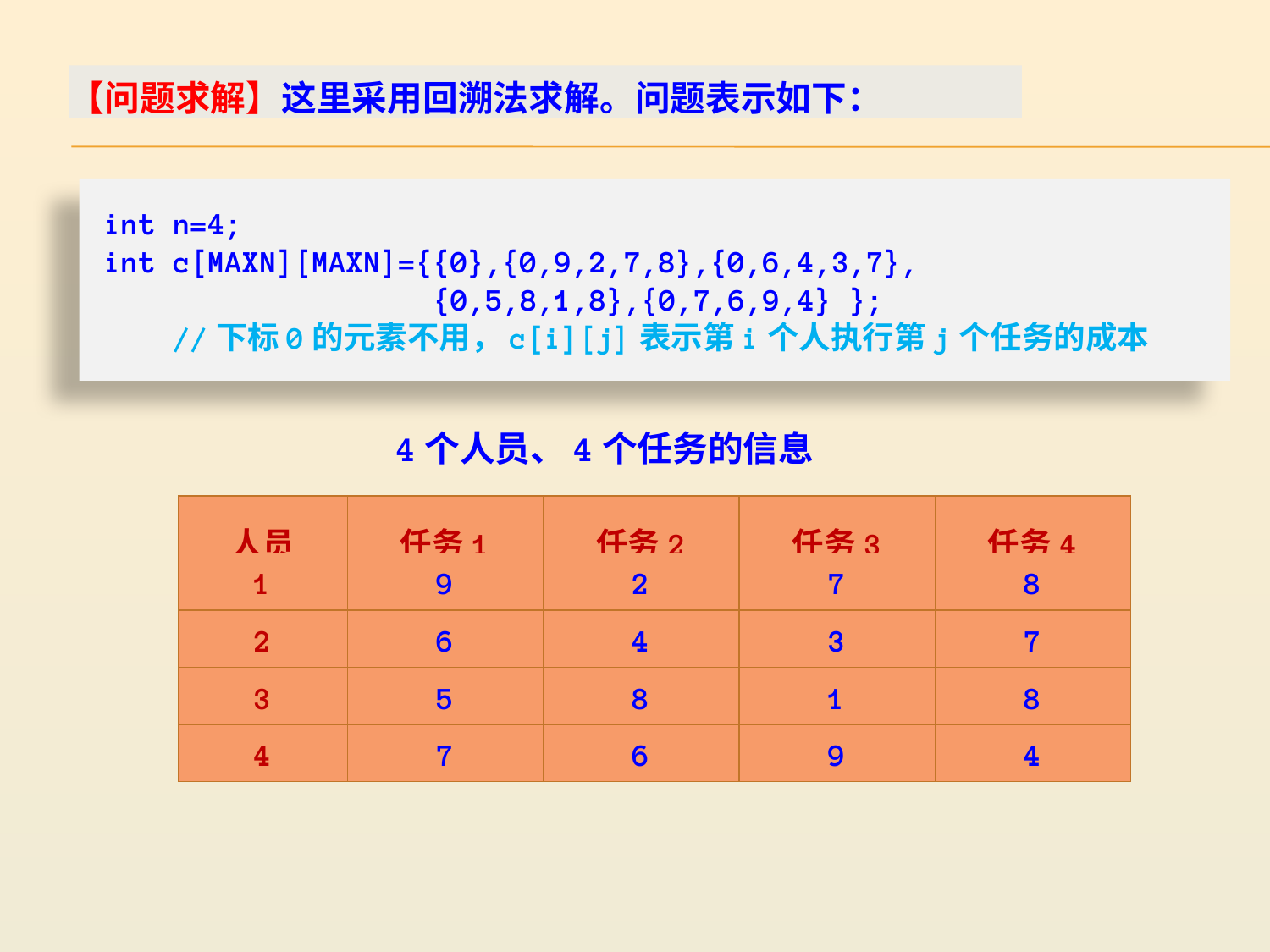

【问题求解】这里采用回溯法求解。问题表示如下：
int n=4;
int c[MAXN][MAXN]={{0},{0,9,2,7,8},{0,6,4,3,7},
                   {0,5,8,1,8},{0,7,6,9,4} };
    //下标0的元素不用，c[i][j]表示第i个人执行第j个任务的成本
4个人员、4个任务的信息
| 人员 | 任务1 | 任务2 | 任务3 | 任务4 |
| --- | --- | --- | --- | --- |
| 1 | 9 | 2 | 7 | 8 |
| 2 | 6 | 4 | 3 | 7 |
| 3 | 5 | 8 | 1 | 8 |
| 4 | 7 | 6 | 9 | 4 |